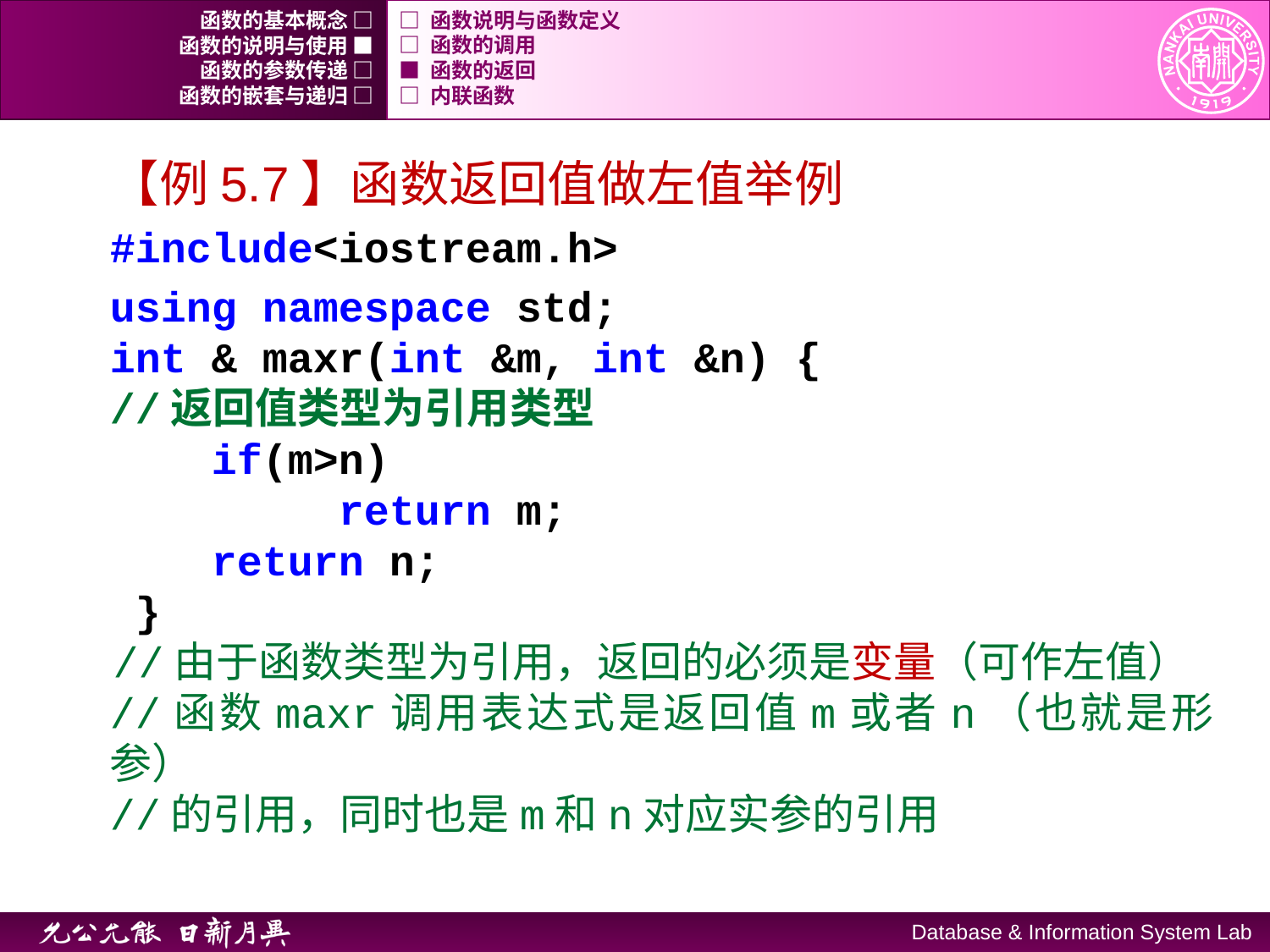

函数的基本概念 □
□ 函数说明与函数定义
函数的说明与使用 ■
□ 函数的调用
函数的参数传递 □
■ 函数的返回
函数的嵌套与递归 □
□ 内联函数
【例5.7】函数返回值做左值举例
#include<iostream.h>
using namespace std;
	int & maxr(int &m, int &n) {
	//返回值类型为引用类型
	    if(m>n)
		    return m;
	    return n;
	 }
  //由于函数类型为引用，返回的必须是变量（可作左值）
	//函数maxr调用表达式是返回值m或者n（也就是形参）
	//的引用，同时也是m和n对应实参的引用